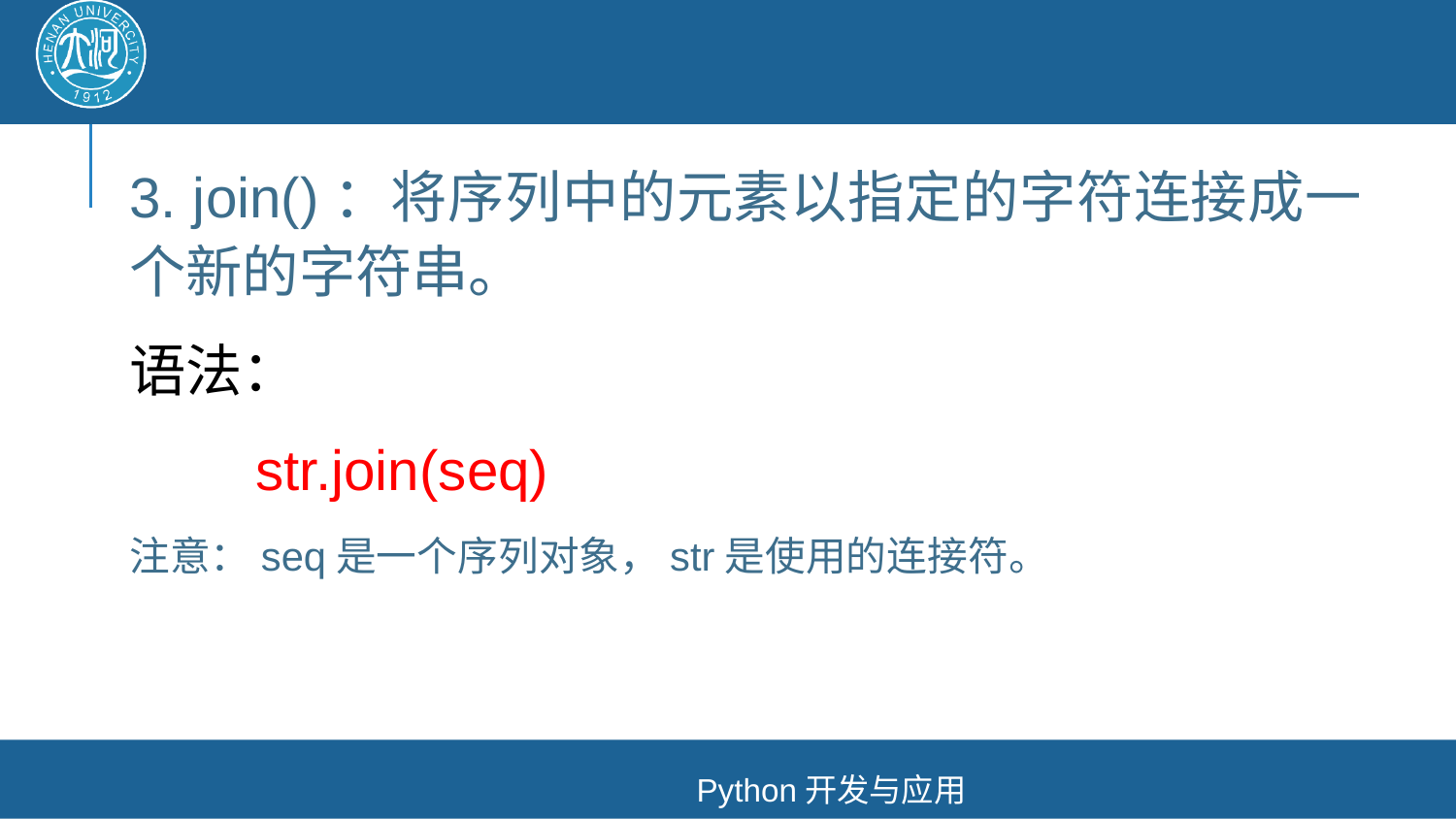

#
3. join()：将序列中的元素以指定的字符连接成一个新的字符串。
语法：
        str.join(seq)
注意：seq是一个序列对象，str是使用的连接符。

Python开发与应用
19